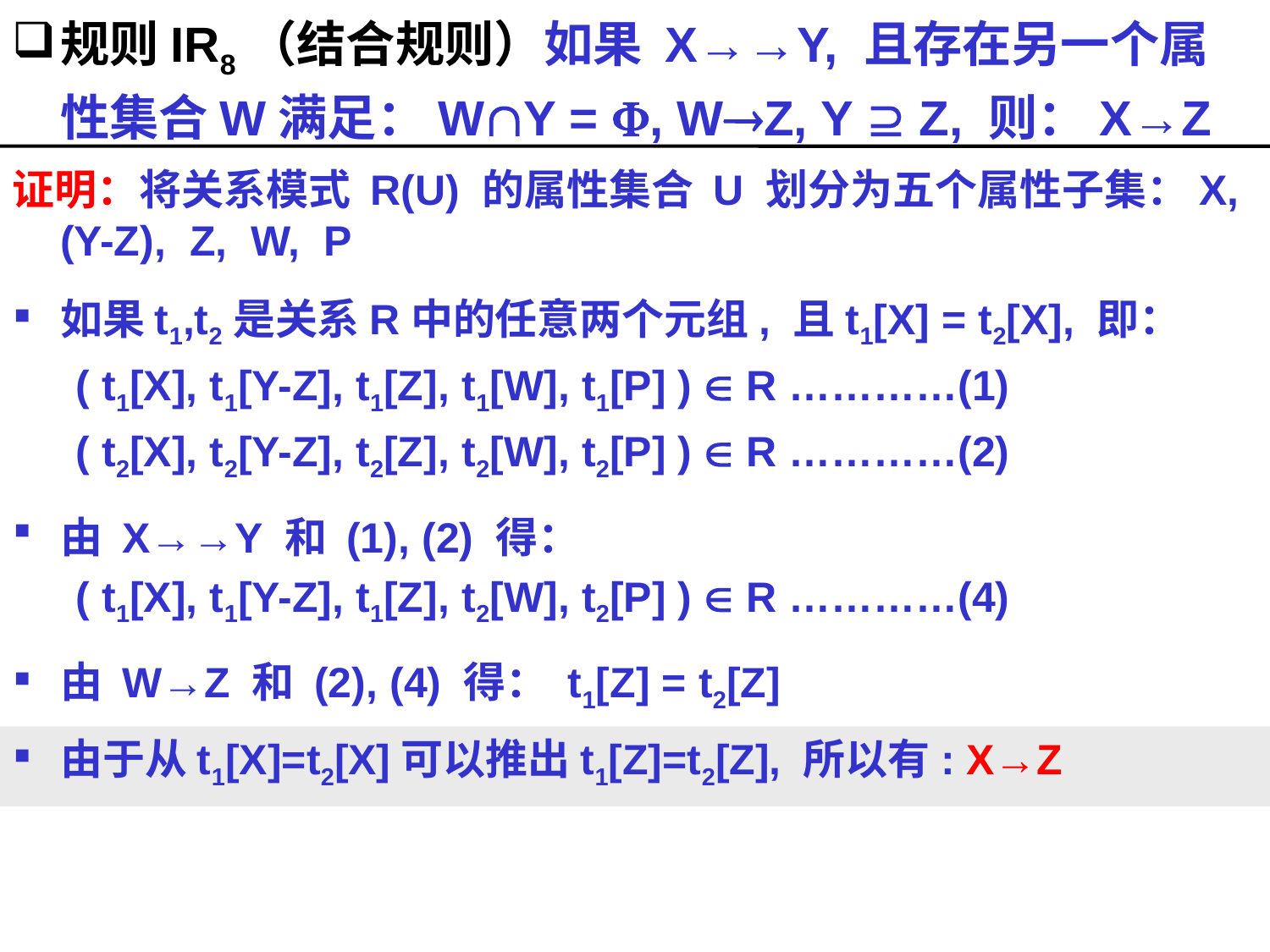

# 规则IR8（结合规则）如果 X→→Y, 且存在另一个属性集合W满足：W∩Y = Φ, W→Z, Y ⊇ Z, 则：X→Z

证明：将关系模式 R(U) 的属性集合 U 划分为五个属性子集：X,  (Y-Z),  Z,  W,  P

如果t1,t2是关系R中的任意两个元组, 且t1[X] = t2[X], 即：
( t1[X], t1[Y-Z], t1[Z], t1[W], t1[P] ) ∈ R …………(1)
( t2[X], t2[Y-Z], t2[Z], t2[W], t2[P] ) ∈ R …………(2)

由 X→→Y 和 (1), (2) 得：
( t1[X], t1[Y-Z], t1[Z], t2[W], t2[P] ) ∈ R …………(4)

由 W→Z 和 (2), (4) 得： t1[Z] = t2[Z]
由于从t1[X]=t2[X]可以推出t1[Z]=t2[Z], 所以有: X→Z
148
2007年度-教育部-IBM精品课程-南京大学计算机科学与技术系